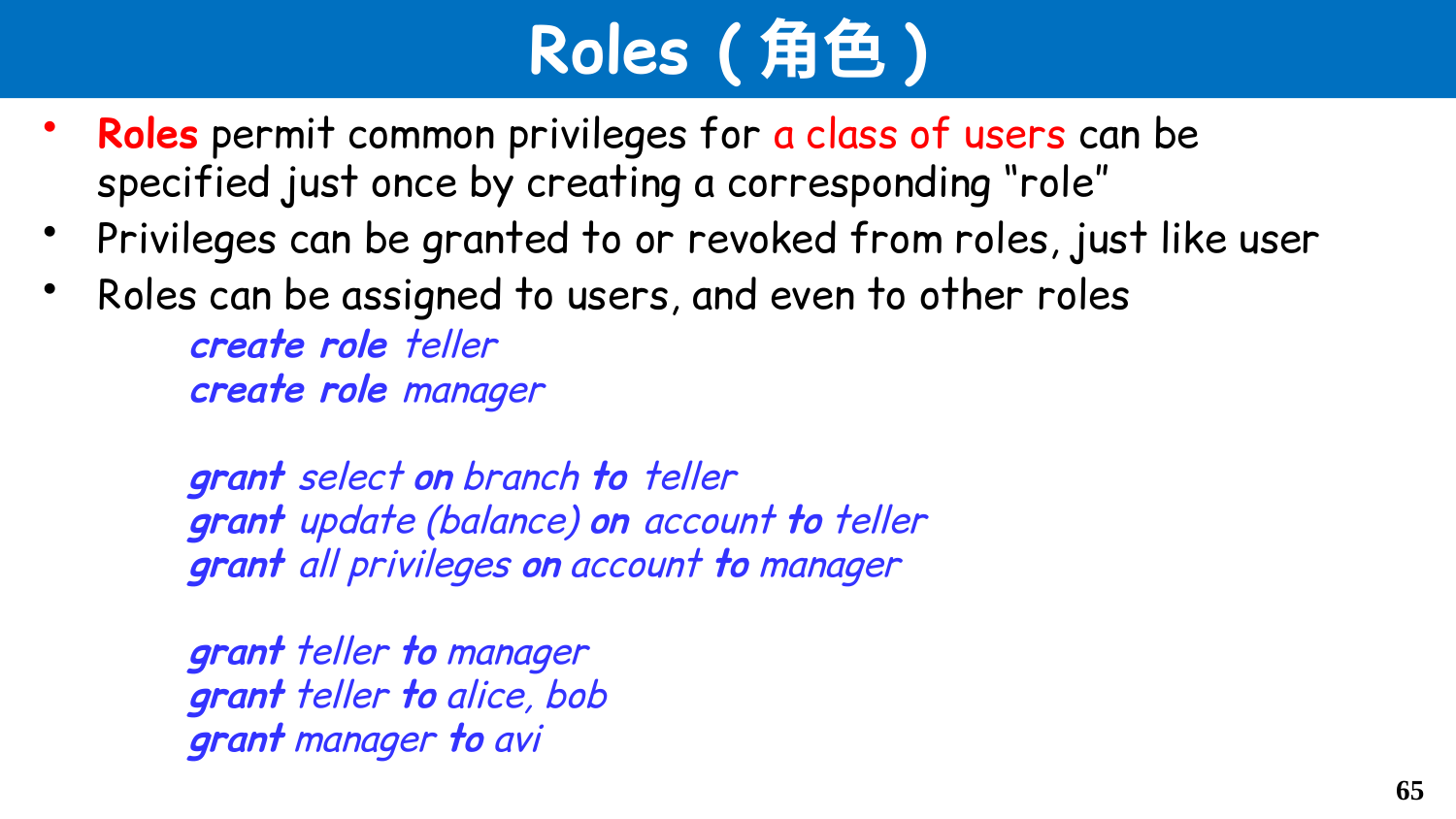

# Roles (角色)
Roles permit common privileges for a class of users can be specified just once by creating a corresponding “role”
Privileges can be granted to or revoked from roles, just like user
Roles can be assigned to users, and even to other roles
	create role teller
	create role manager
	grant select on branch to teller
	grant update (balance) on account to teller
	grant all privileges on account to manager
	grant teller to manager
	grant teller to alice, bob
	grant manager to avi